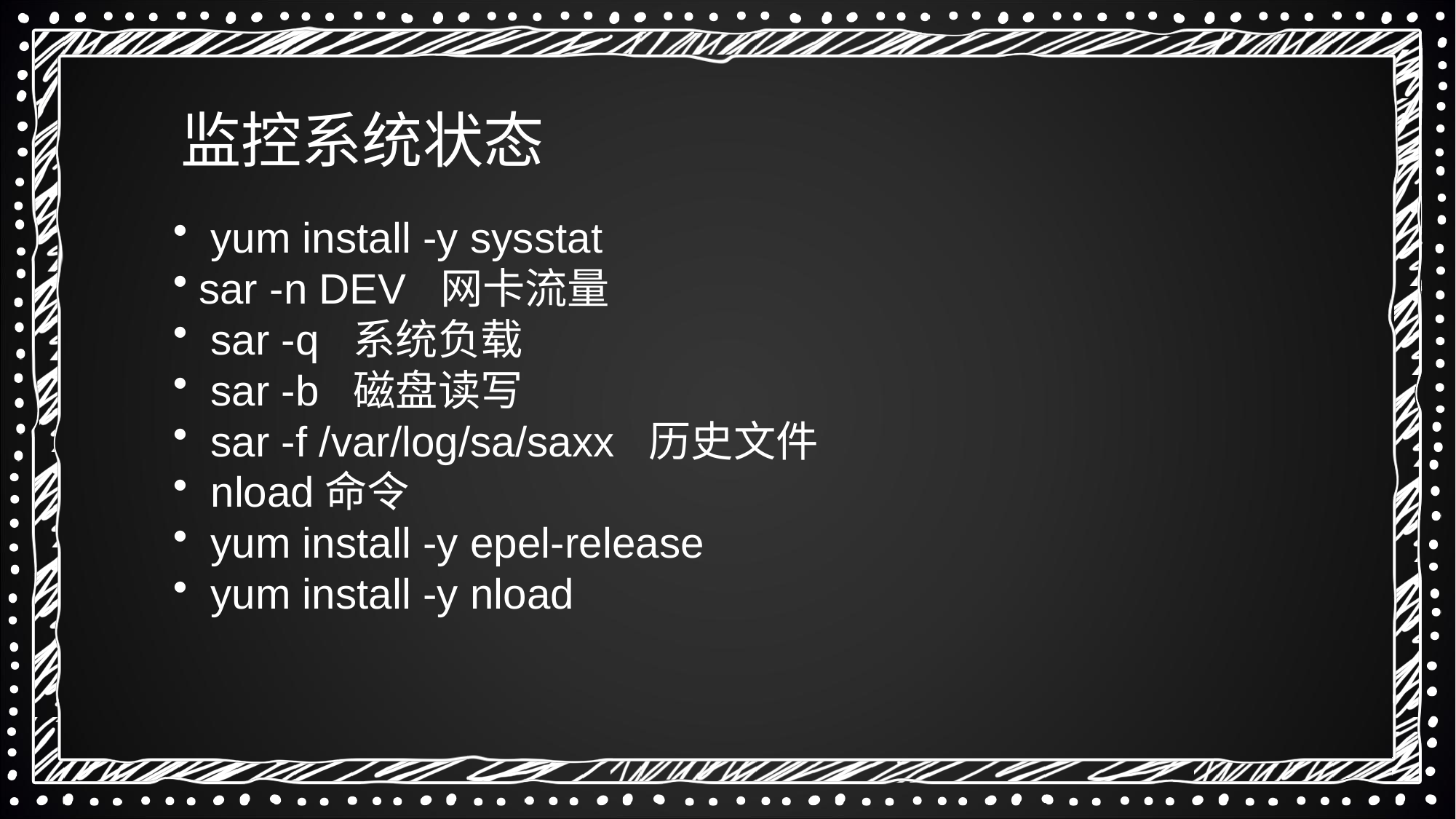

监控系统状态
 yum install -y sysstat
sar -n DEV  网卡流量
 sar -q  系统负载
 sar -b  磁盘读写
 sar -f /var/log/sa/saxx  历史文件
 nload命令
 yum install -y epel-release
 yum install -y nload